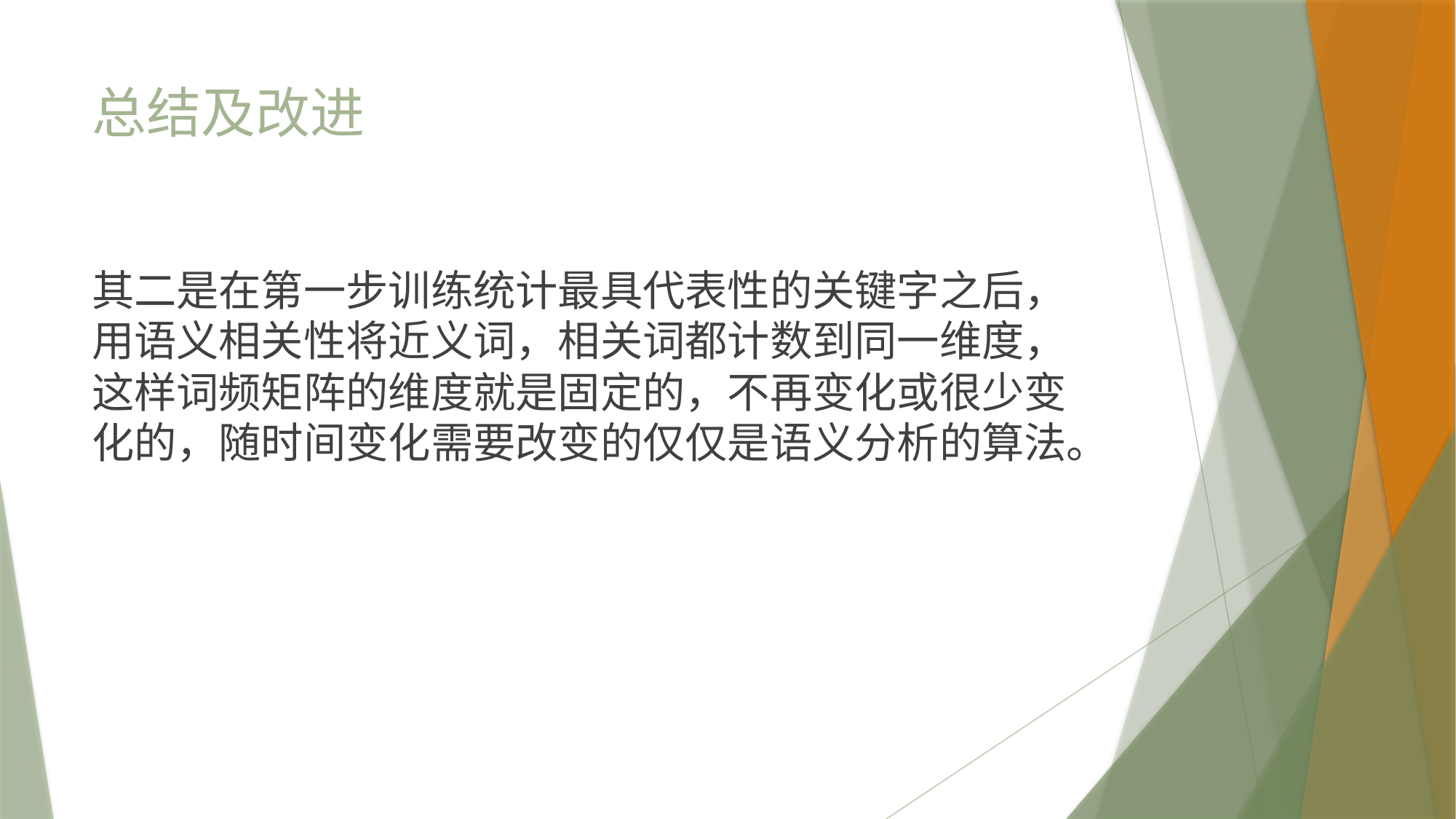

# 总结及改进
其二是在第一步训练统计最具代表性的关键字之后，用语义相关性将近义词，相关词都计数到同一维度，这样词频矩阵的维度就是固定的，不再变化或很少变化的，随时间变化需要改变的仅仅是语义分析的算法。